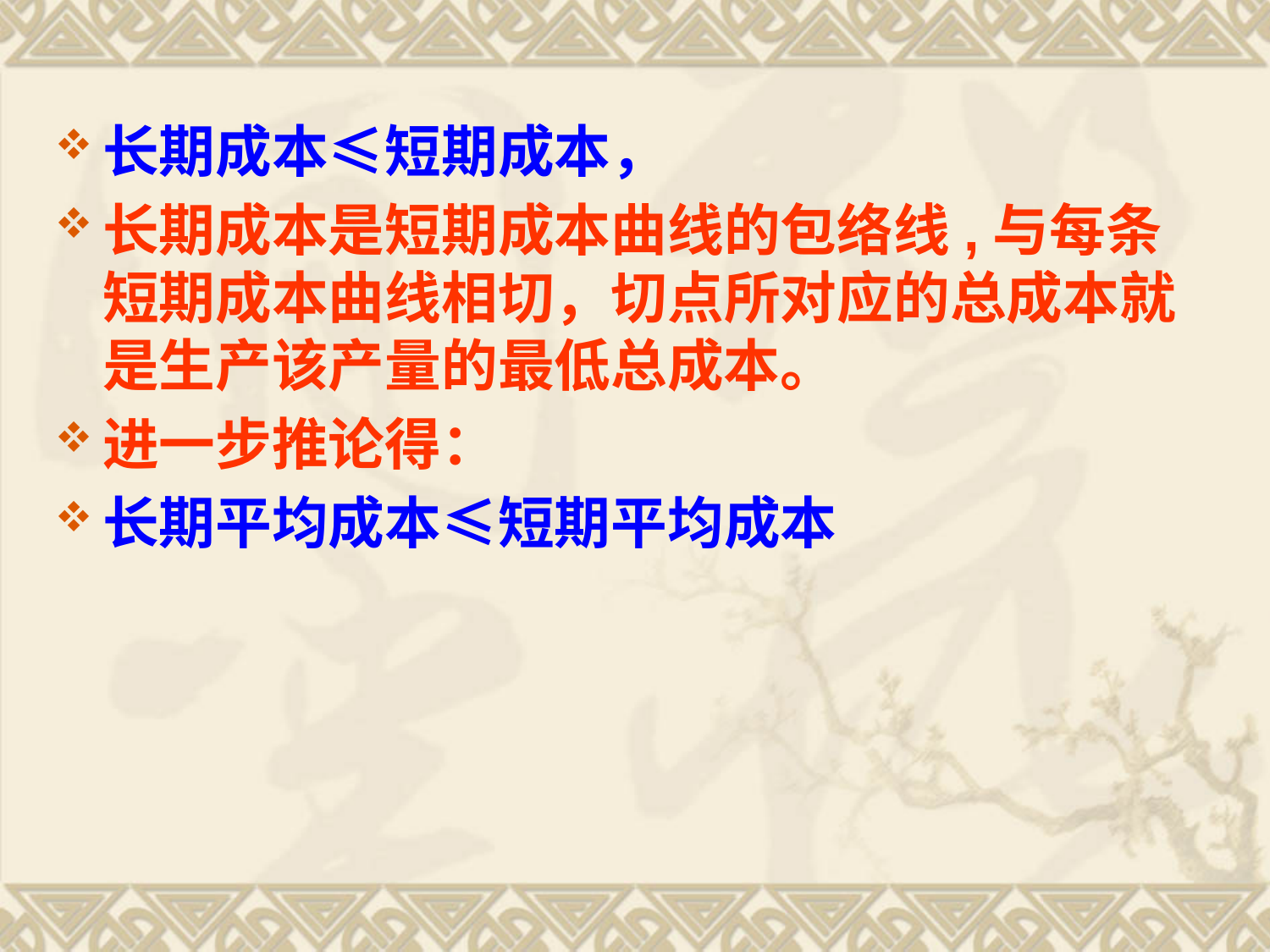

长期成本≤短期成本，
长期成本是短期成本曲线的包络线,与每条短期成本曲线相切，切点所对应的总成本就是生产该产量的最低总成本。
进一步推论得：
长期平均成本≤短期平均成本